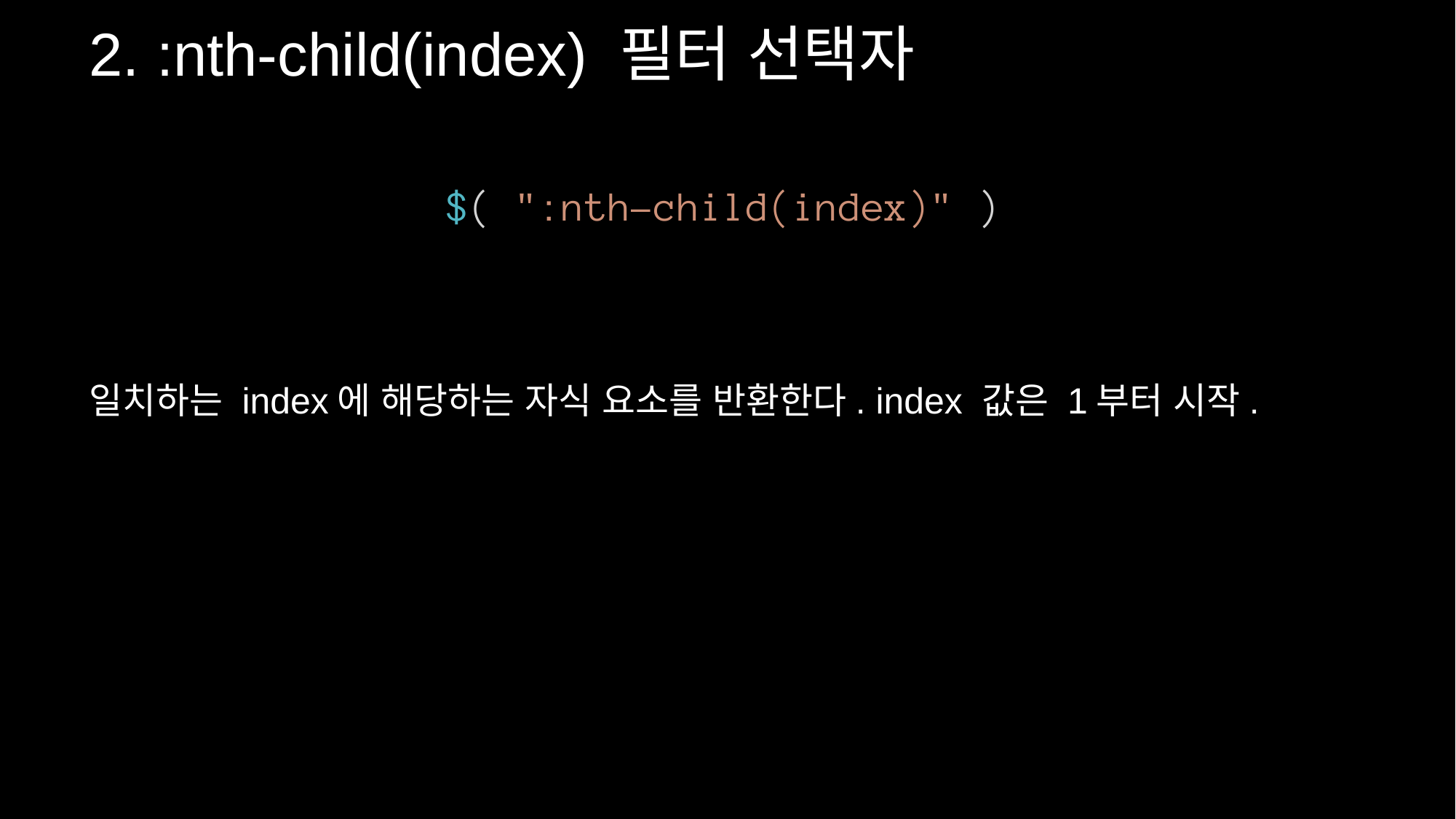

2. :nth-child(index) 필터 선택자
$( ":nth-child(index)" )
일치하는 index에 해당하는 자식 요소를 반환한다. index 값은 1부터 시작.